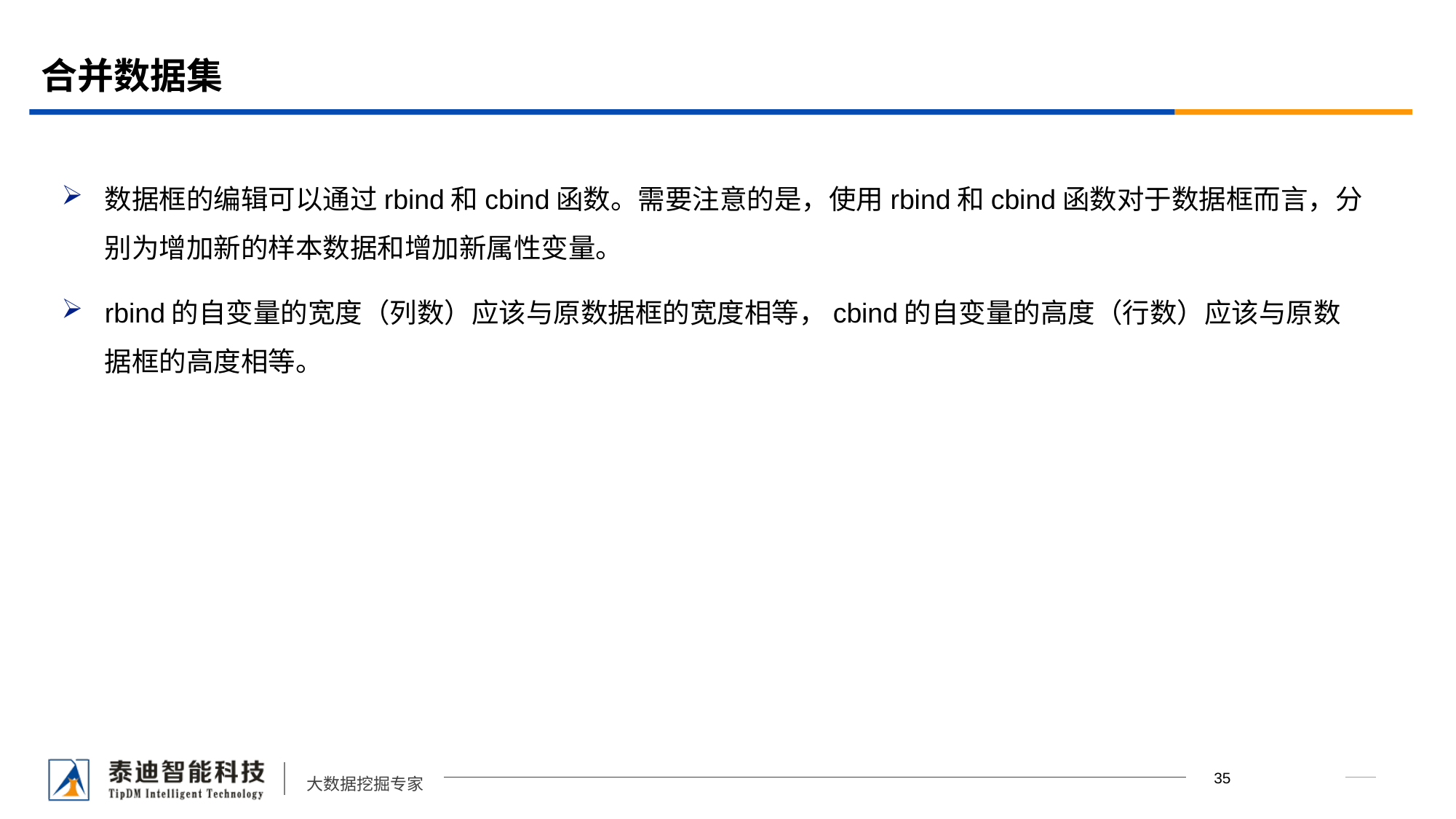

# 合并数据集
数据框的编辑可以通过rbind和cbind函数。需要注意的是，使用rbind和cbind函数对于数据框而言，分别为增加新的样本数据和增加新属性变量。
rbind的自变量的宽度（列数）应该与原数据框的宽度相等，cbind的自变量的高度（行数）应该与原数据框的高度相等。